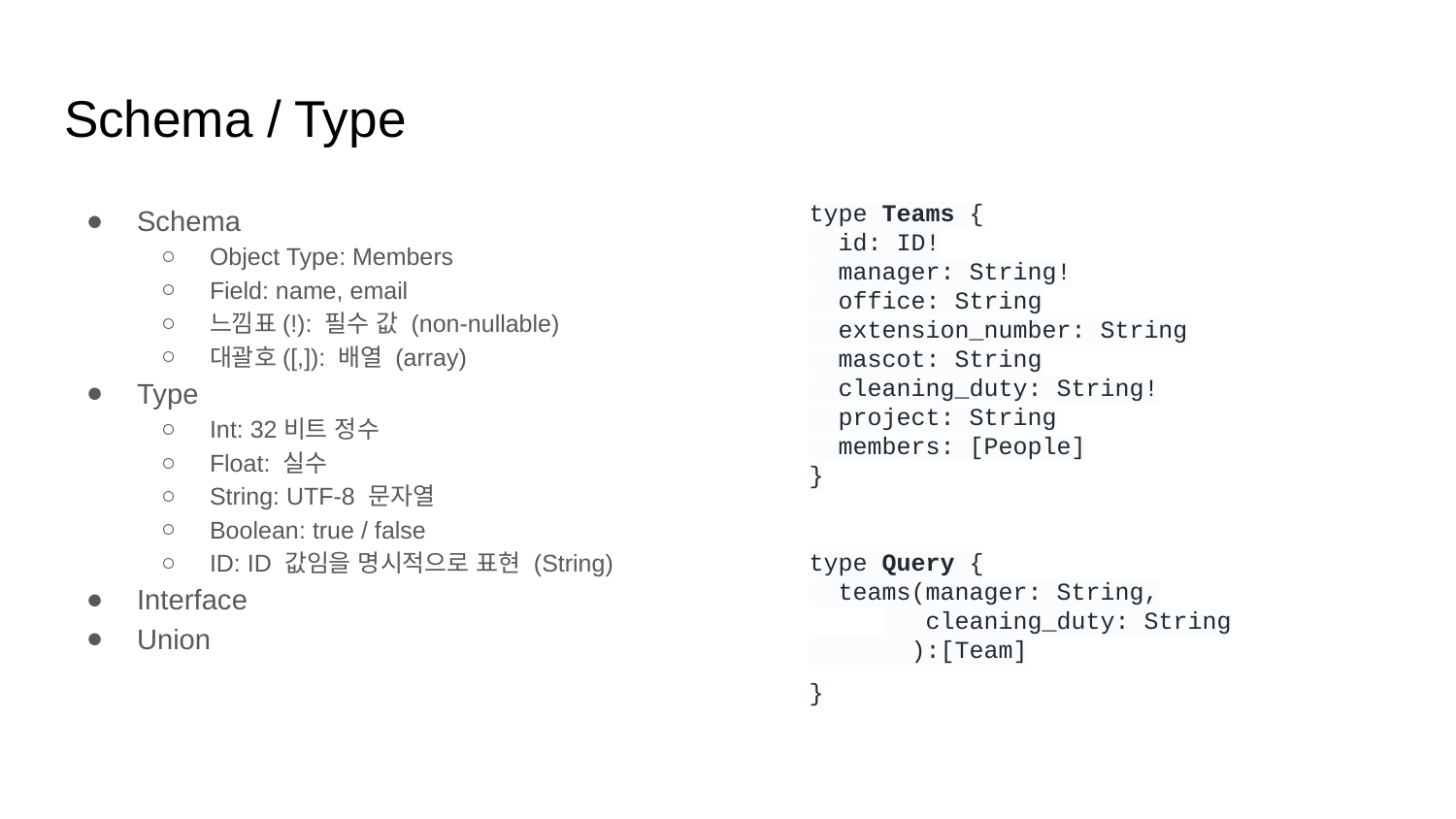

# Schema / Type
Schema
Object Type: Members
Field: name, email
느낌표(!): 필수 값 (non-nullable)
대괄호([,]): 배열 (array)
Type
Int: 32비트 정수
Float: 실수
String: UTF-8 문자열
Boolean: true / false
ID: ID 값임을 명시적으로 표현 (String)
Interface
Union
type Teams {
  id: ID!
  manager: String!
  office: String
  extension_number: String
  mascot: String
  cleaning_duty: String!
  project: String
  members: [People]
}

type Query {
  teams(manager: String,
   cleaning_duty: String
       ):[Team]
}